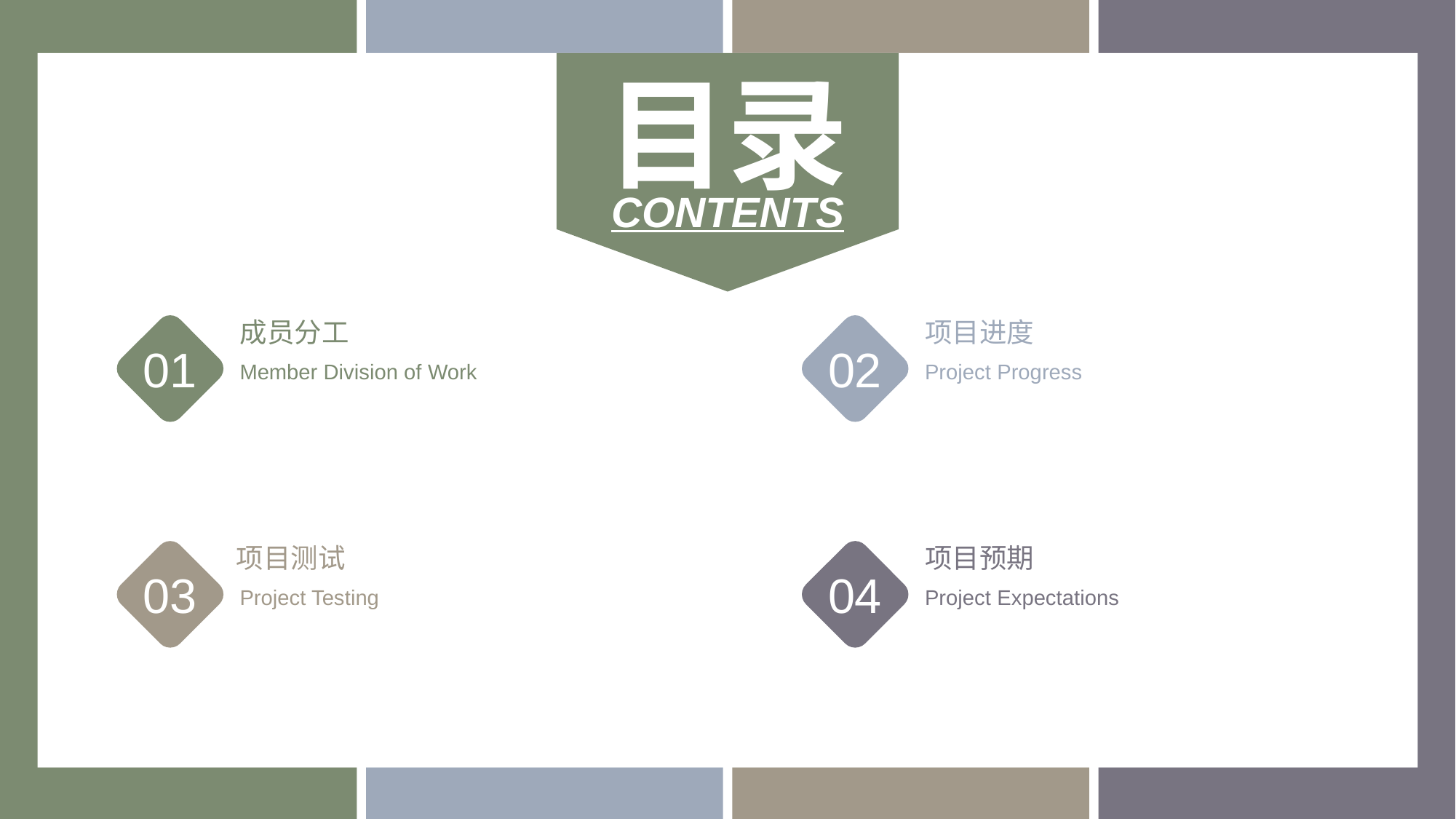

行业PPT模板http://www.1ppt.com/hangye/

目录
CONTENTS

成员分工

01
Member Division of Work
项目进度

02
Project Progress
项目测试

03
Project Testing
项目预期

04
Project Expectations